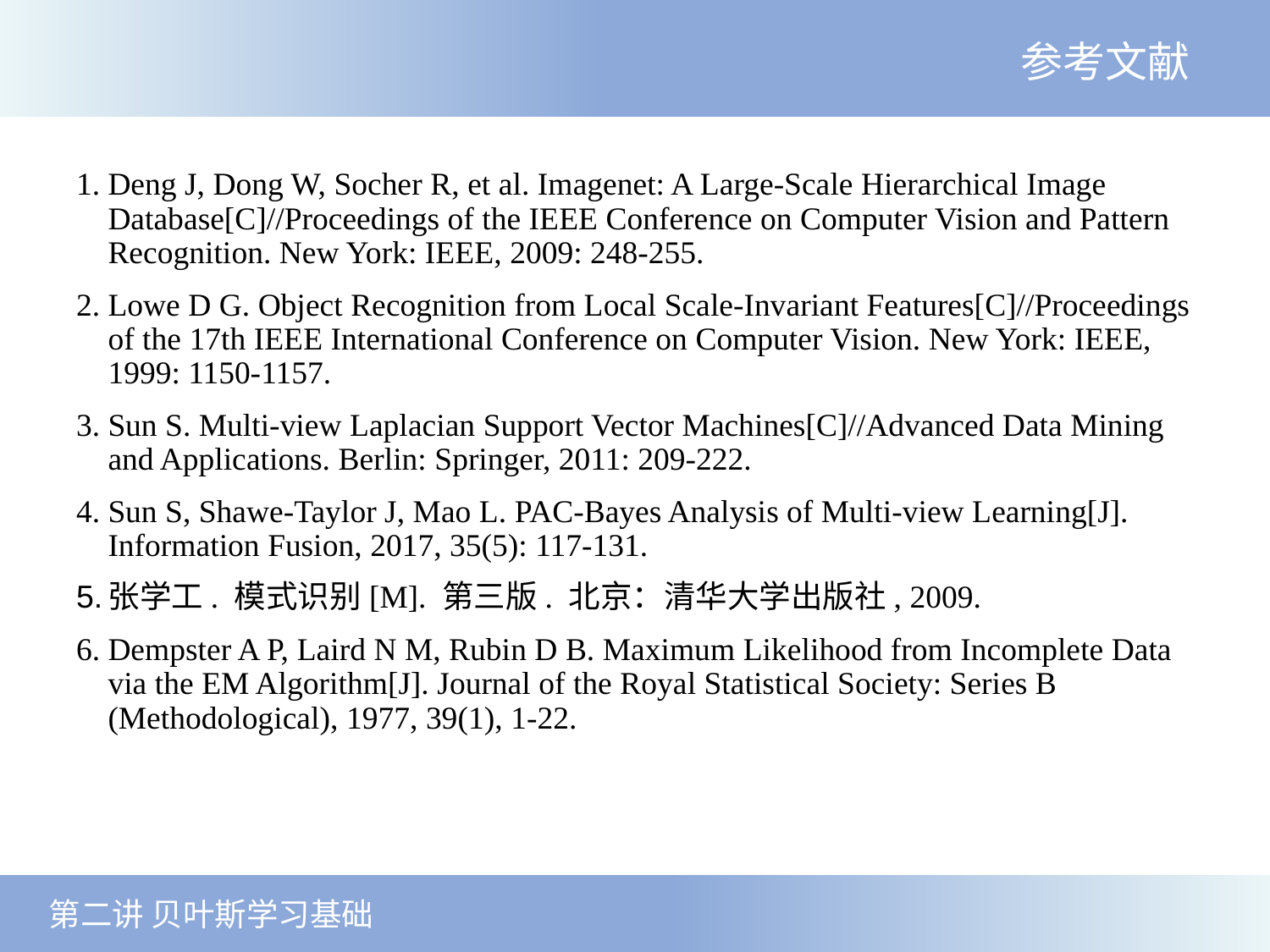

参考文献
Deng J, Dong W, Socher R, et al. Imagenet: A Large-Scale Hierarchical Image Database[C]//Proceedings of the IEEE Conference on Computer Vision and Pattern Recognition. New York: IEEE, 2009: 248-255.
Lowe D G. Object Recognition from Local Scale-Invariant Features[C]//Proceedings of the 17th IEEE International Conference on Computer Vision. New York: IEEE, 1999: 1150-1157.
Sun S. Multi-view Laplacian Support Vector Machines[C]//Advanced Data Mining and Applications. Berlin: Springer, 2011: 209-222.
Sun S, Shawe-Taylor J, Mao L. PAC-Bayes Analysis of Multi-view Learning[J]. Information Fusion, 2017, 35(5): 117-131.
张学工. 模式识别[M]. 第三版. 北京：清华大学出版社, 2009.
Dempster A P, Laird N M, Rubin D B. Maximum Likelihood from Incomplete Data via the EM Algorithm[J]. Journal of the Royal Statistical Society: Series B (Methodological), 1977, 39(1), 1-22.
    第二讲 贝叶斯学习基础